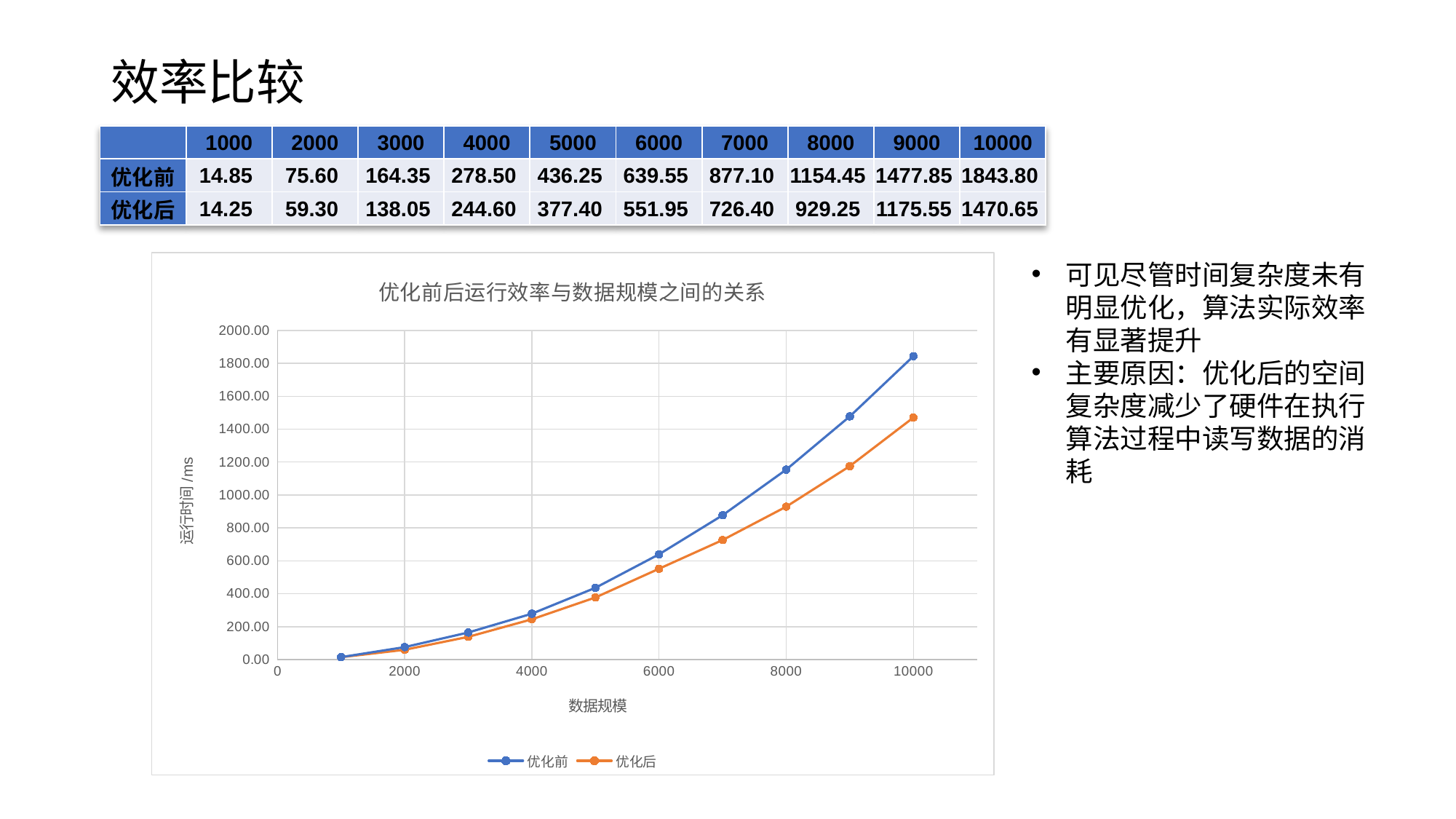

# 效率比较
|  | 1000 | 2000 | 3000 | 4000 | 5000 | 6000 | 7000 | 8000 | 9000 | 10000 |
| --- | --- | --- | --- | --- | --- | --- | --- | --- | --- | --- |
| 优化前 | 14.85 | 75.60 | 164.35 | 278.50 | 436.25 | 639.55 | 877.10 | 1154.45 | 1477.85 | 1843.80 |
| 优化后 | 14.25 | 59.30 | 138.05 | 244.60 | 377.40 | 551.95 | 726.40 | 929.25 | 1175.55 | 1470.65 |

### Chart: 优化前后运行效率与数据规模之间的关系

| Category | 优化前 | 优化后 |
|---|---|---|
可见尽管时间复杂度未有明显优化，算法实际效率有显著提升
主要原因：优化后的空间复杂度减少了硬件在执行算法过程中读写数据的消耗